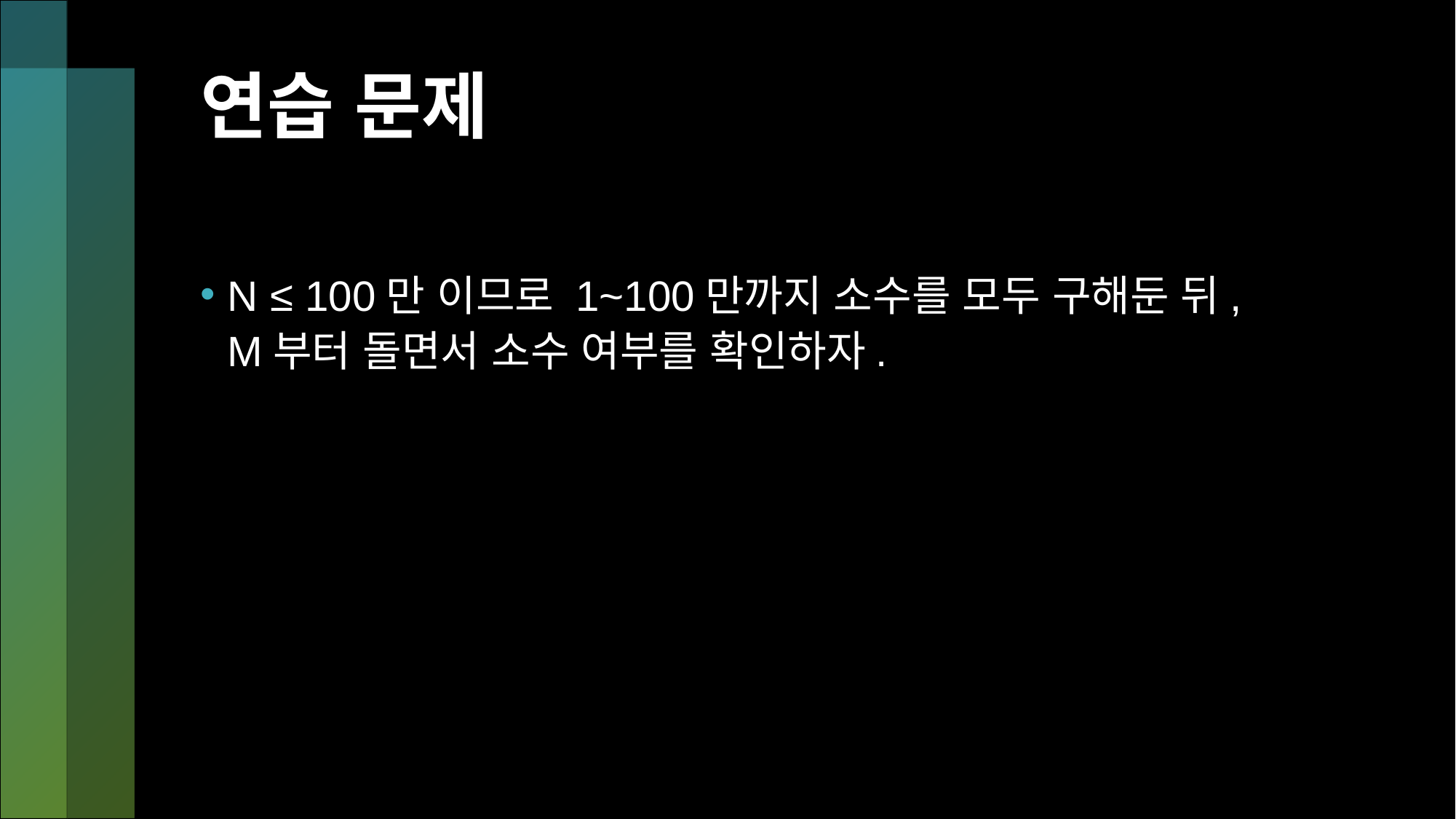

# 연습 문제
N ≤ 100만 이므로 1~100만까지 소수를 모두 구해둔 뒤,
M부터 돌면서 소수 여부를 확인하자.